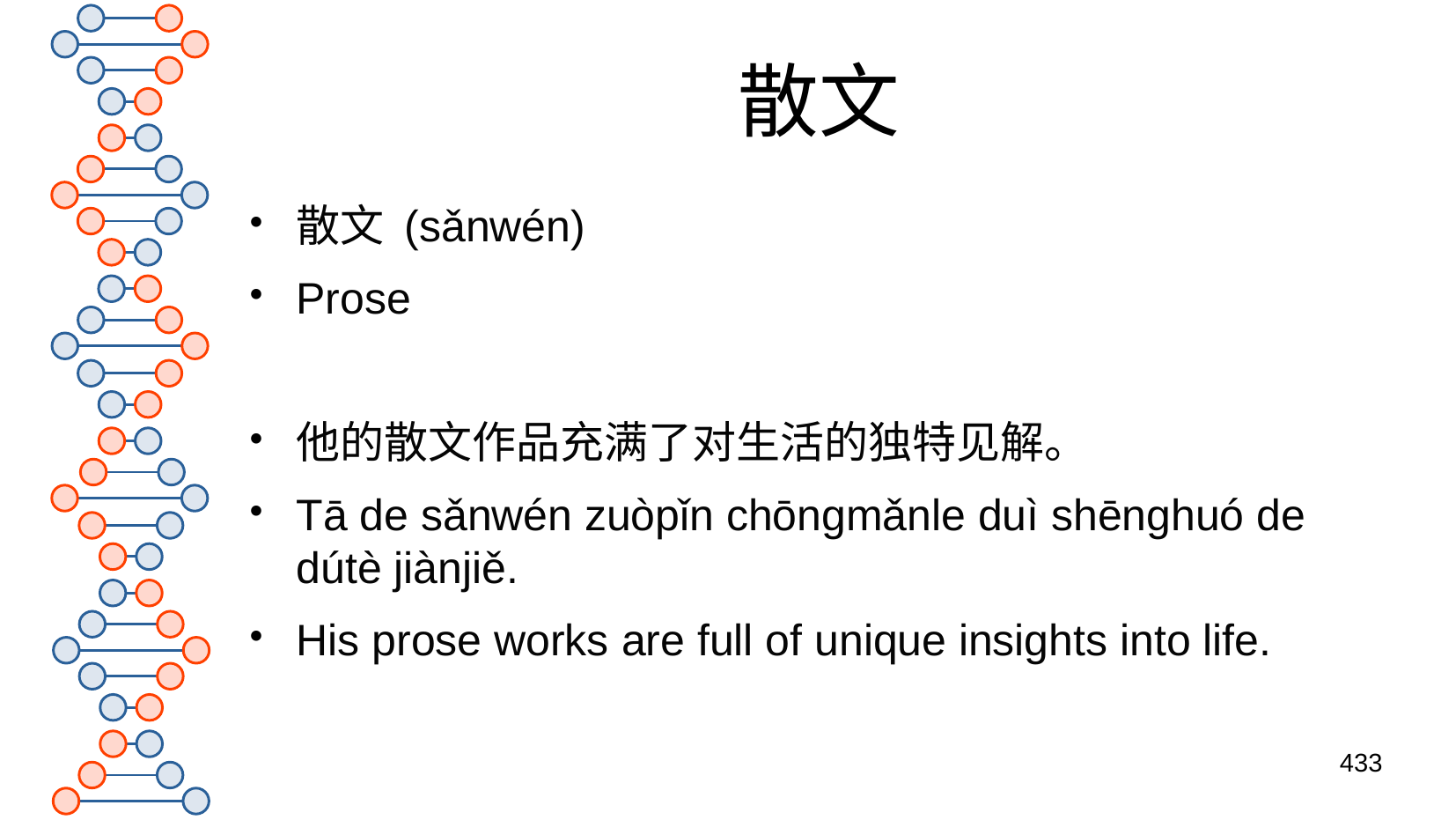

# 散文
散文 (sǎnwén)
Prose

他的散文作品充满了对生活的独特见解。
Tā de sǎnwén zuòpǐn chōngmǎnle duì shēnghuó de dútè jiànjiě.
His prose works are full of unique insights into life.

433